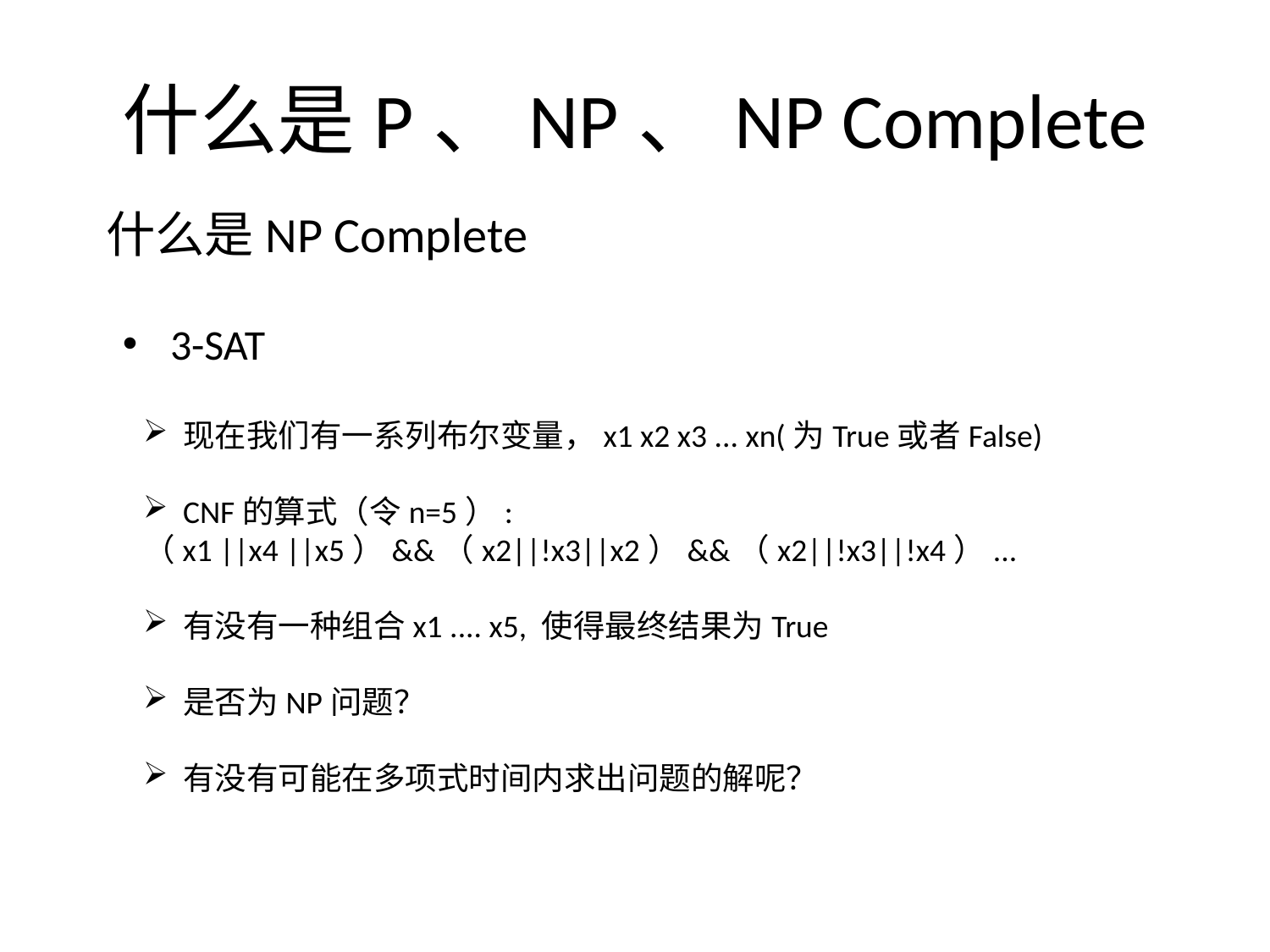

# 什么是P、NP、NP Complete
什么是NP Complete
3-SAT

现在我们有一系列布尔变量，x1 x2 x3 ... xn(为True或者False)

CNF的算式（令n=5）:
（x1 ||x4 ||x5）&&（x2||!x3||x2）&&（x2||!x3||!x4）...

有没有一种组合x1 .... x5, 使得最终结果为True

是否为NP问题？

有没有可能在多项式时间内求出问题的解呢？